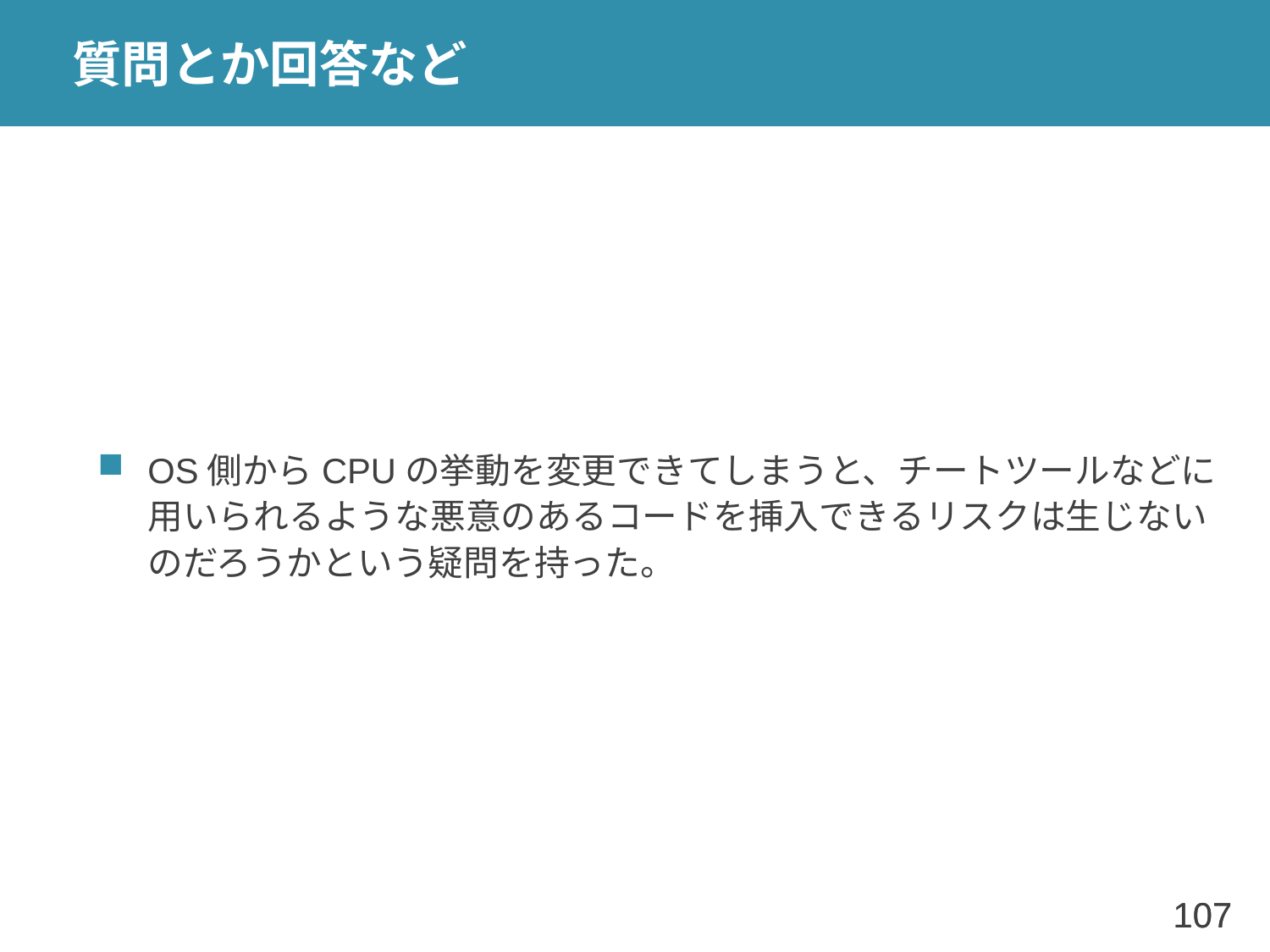

# 質問とか回答など
OS側からCPUの挙動を変更できてしまうと、チートツールなどに用いられるような悪意のあるコードを挿入できるリスクは生じないのだろうかという疑問を持った。